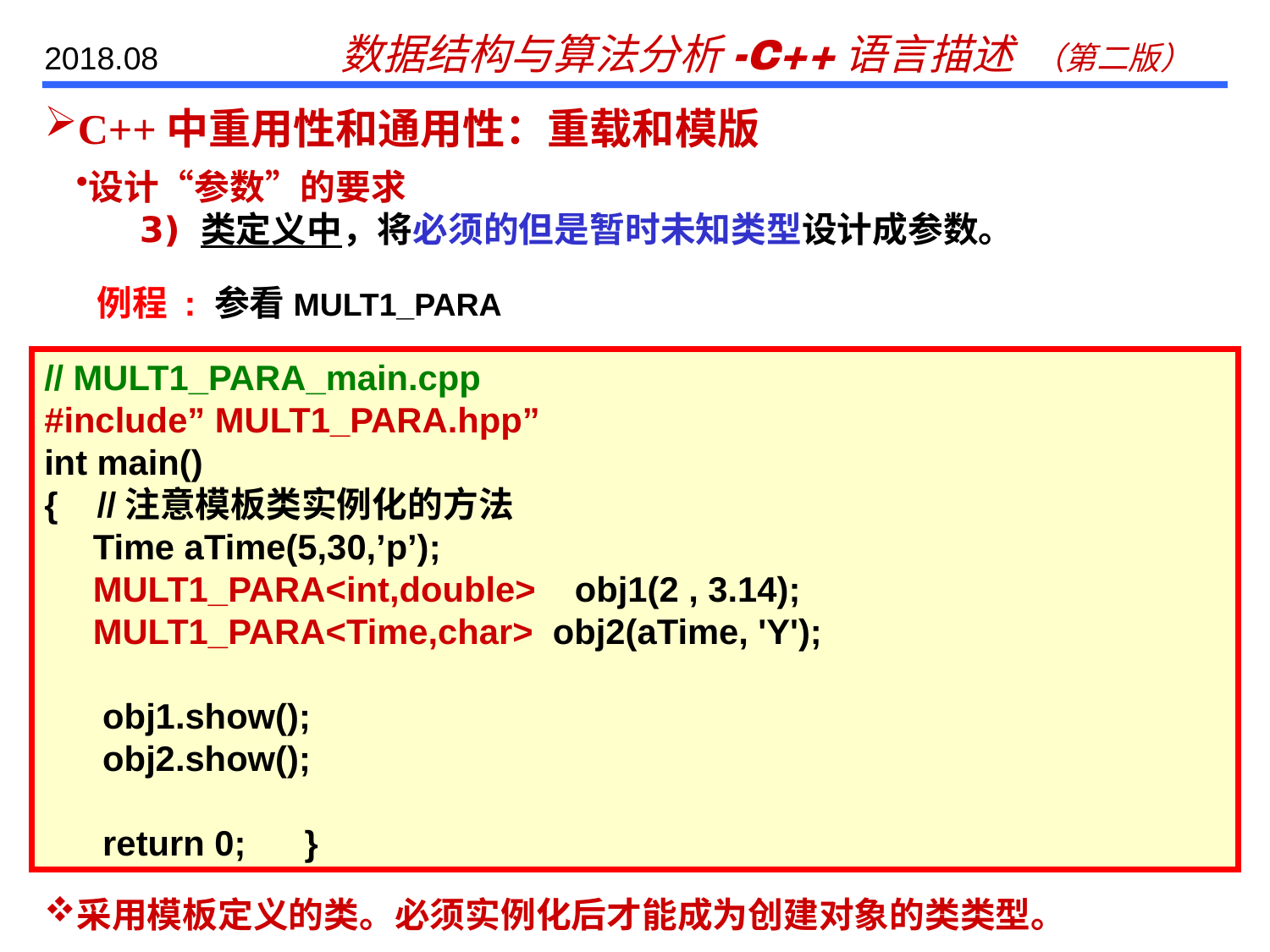

C++中重用性和通用性：重载和模版
设计“参数”的要求
3) 类定义中，将必须的但是暂时未知类型设计成参数。
例程 : 参看MULT1_PARA
// MULT1_PARA_main.cpp
#include” MULT1_PARA.hpp”
int main()
{    //注意模板类实例化的方法
     Time aTime(5,30,’p’);
     MULT1_PARA<int,double>    obj1(2 , 3.14);
     MULT1_PARA<Time,char>  obj2(aTime, 'Y');

      obj1.show();
      obj2.show();

      return 0;      }
采用模板定义的类。必须实例化后才能成为创建对象的类类型。